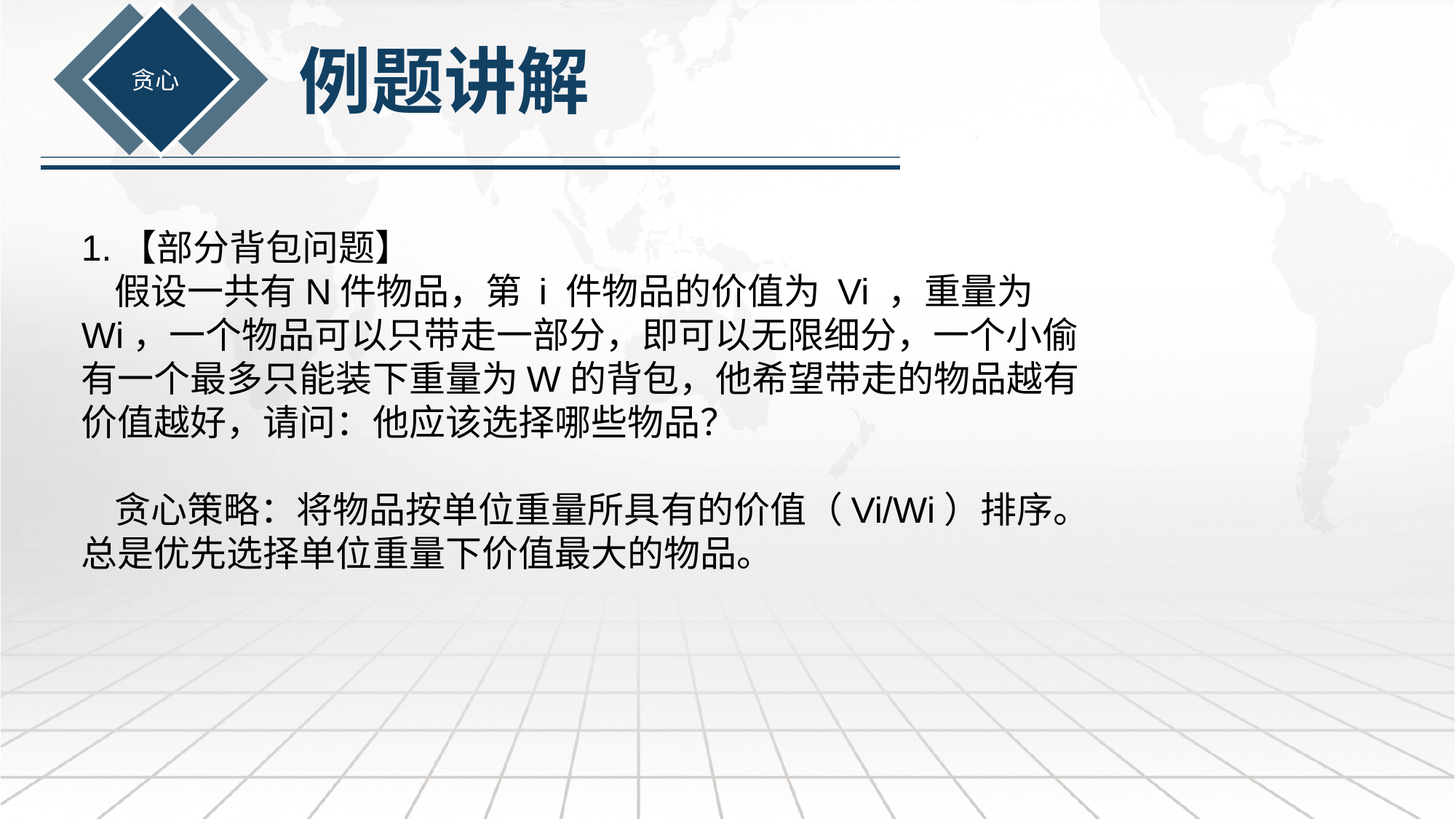

例题讲解
贪心
1.【部分背包问题】
   假设一共有N件物品，第 i 件物品的价值为 Vi ，重量为Wi，一个物品可以只带走一部分，即可以无限细分，一个小偷有一个最多只能装下重量为W的背包，他希望带走的物品越有价值越好，请问：他应该选择哪些物品？

   贪心策略：将物品按单位重量所具有的价值（Vi/Wi）排序。总是优先选择单位重量下价值最大的物品。